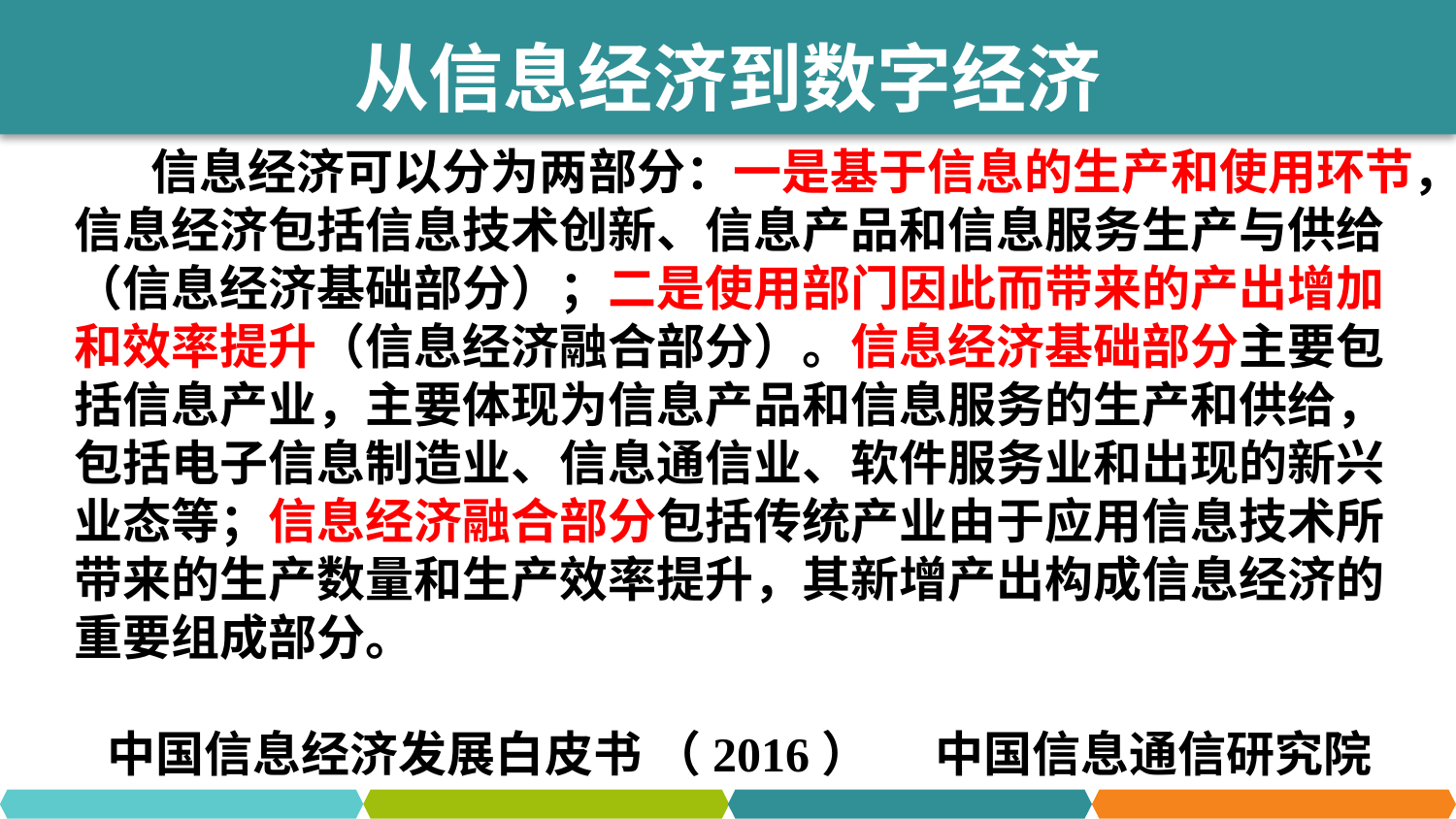

从信息经济到数字经济
      信息经济可以分为两部分：一是基于信息的生产和使用环节，信息经济包括信息技术创新、信息产品和信息服务生产与供给（信息经济基础部分）；二是使用部门因此而带来的产出增加和效率提升（信息经济融合部分）。信息经济基础部分主要包括信息产业，主要体现为信息产品和信息服务的生产和供给，包括电子信息制造业、信息通信业、软件服务业和出现的新兴业态等；信息经济融合部分包括传统产业由于应用信息技术所带来的生产数量和生产效率提升，其新增产出构成信息经济的重要组成部分。

  中国信息经济发展白皮书 （2016）      中国信息通信研究院